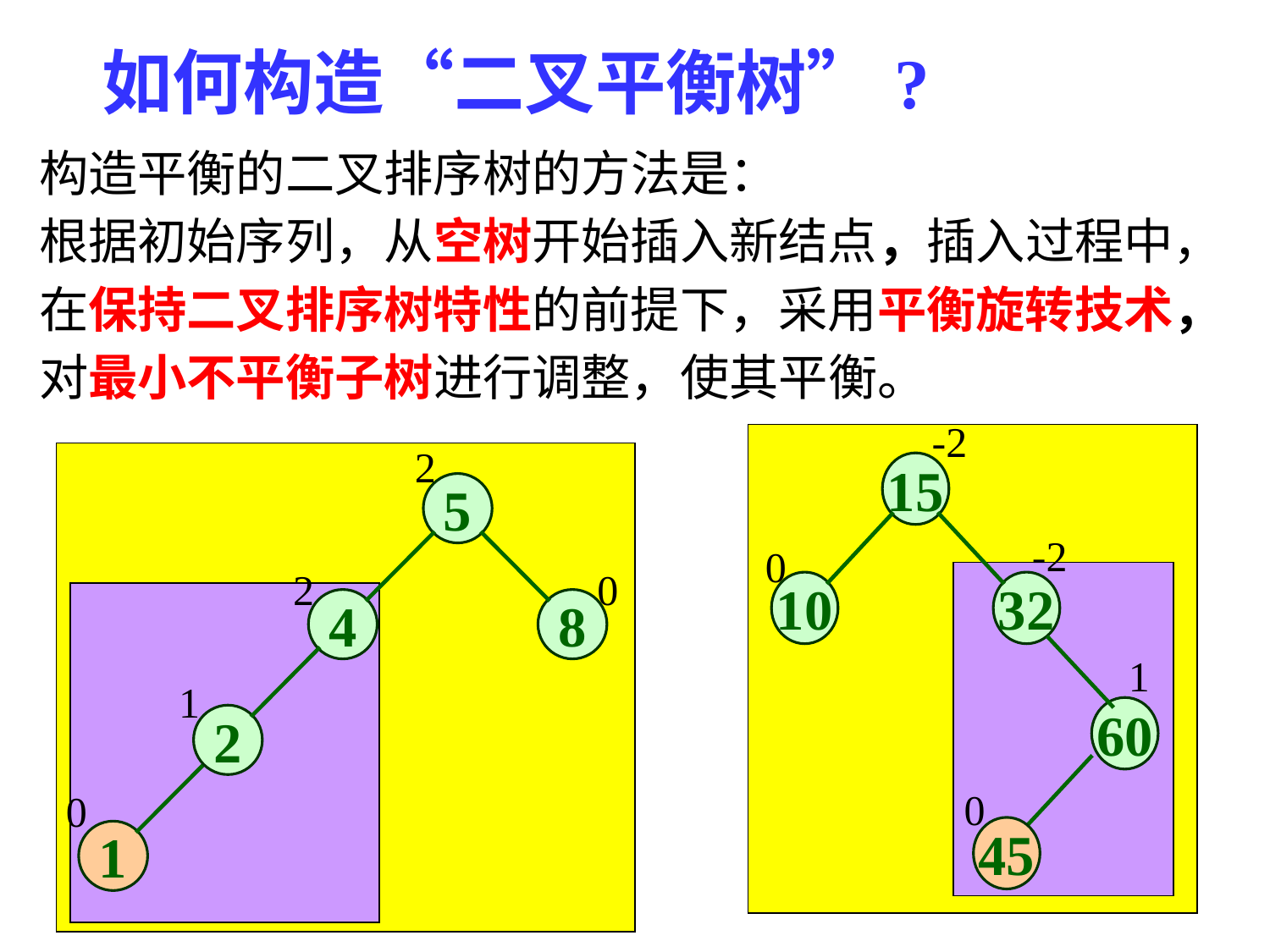

如何构造“二叉平衡树”?
构造平衡的二叉排序树的方法是：
根据初始序列，从空树开始插入新结点，插入过程中，在保持二叉排序树特性的前提下，采用平衡旋转技术，对最小不平衡子树进行调整，使其平衡。
-2
-2
0
1
0

2
2
0
1
0

15

10
32

60
5

4
8

2

45

1